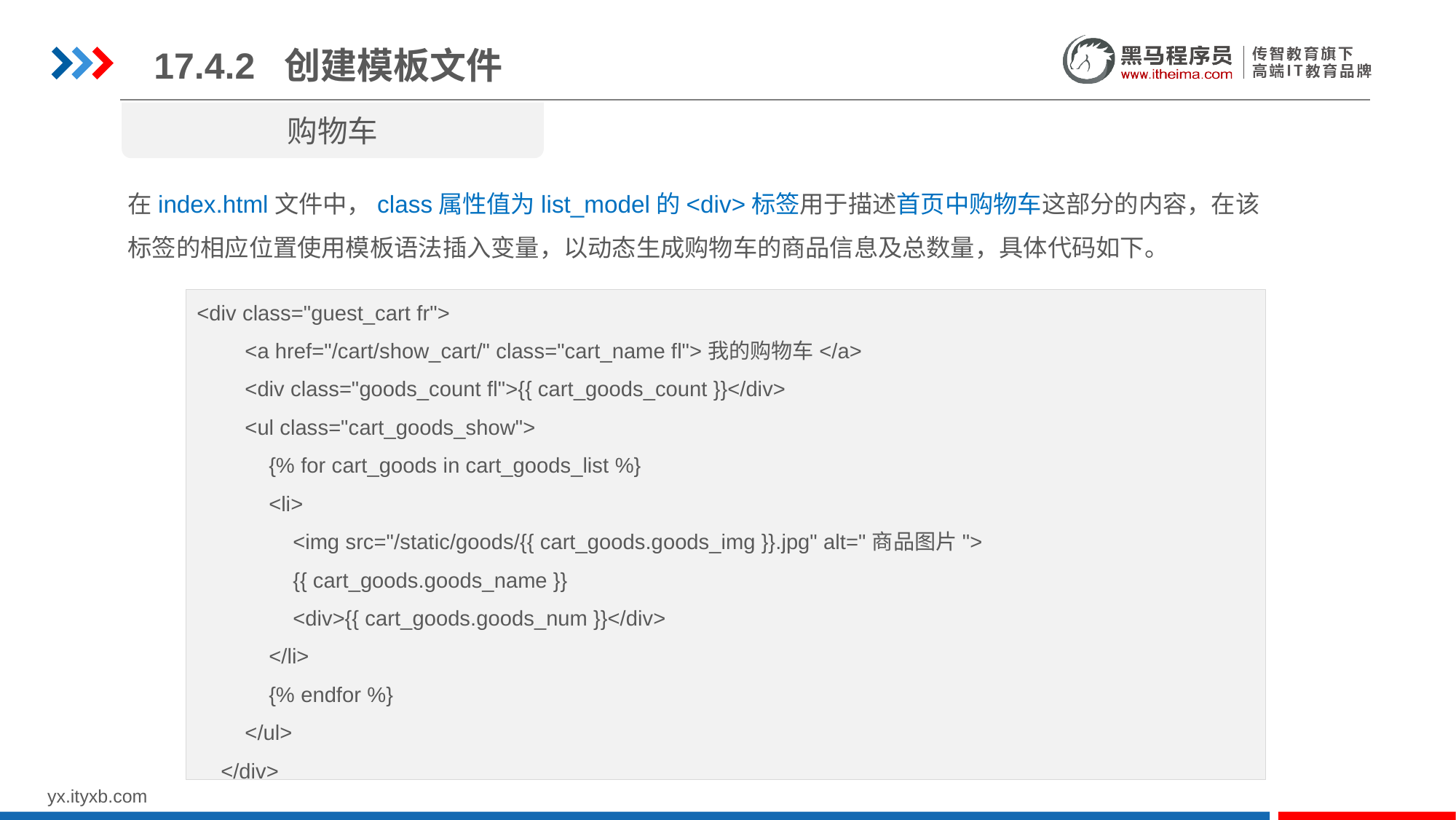

17.4.2  创建模板文件

购物车
在index.html文件中，class属性值为list_model的<div>标签用于描述首页中购物车这部分的内容，在该标签的相应位置使用模板语法插入变量，以动态生成购物车的商品信息及总数量，具体代码如下。
<div class="guest_cart fr">
        <a href="/cart/show_cart/" class="cart_name fl">我的购物车</a>
        <div class="goods_count fl">{{ cart_goods_count }}</div>
        <ul class="cart_goods_show">
            {% for cart_goods in cart_goods_list %}
            <li>
                <img src="/static/goods/{{ cart_goods.goods_img }}.jpg" alt="商品图片">
                {{ cart_goods.goods_name }}
                <div>{{ cart_goods.goods_num }}</div>
            </li>
            {% endfor %}
        </ul>
    </div>